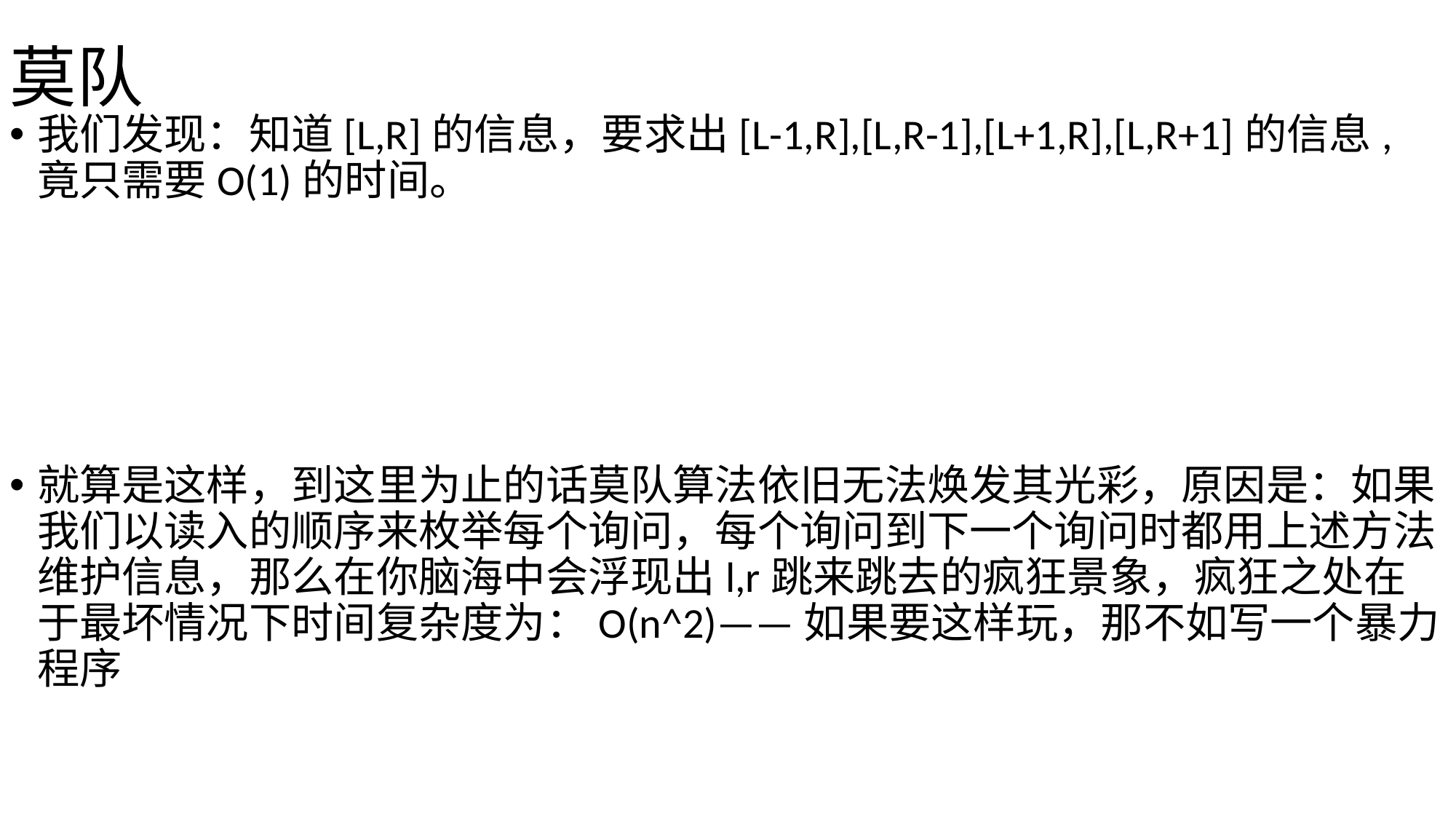

# 莫队
我们发现：知道[L,R]的信息，要求出[L-1,R],[L,R-1],[L+1,R],[L,R+1]的信息,竟只需要O(1)的时间。

就算是这样，到这里为止的话莫队算法依旧无法焕发其光彩，原因是：如果我们以读入的顺序来枚举每个询问，每个询问到下一个询问时都用上述方法维护信息，那么在你脑海中会浮现出l,r跳来跳去的疯狂景象，疯狂之处在于最坏情况下时间复杂度为：O(n^2)——如果要这样玩，那不如写一个暴力程序